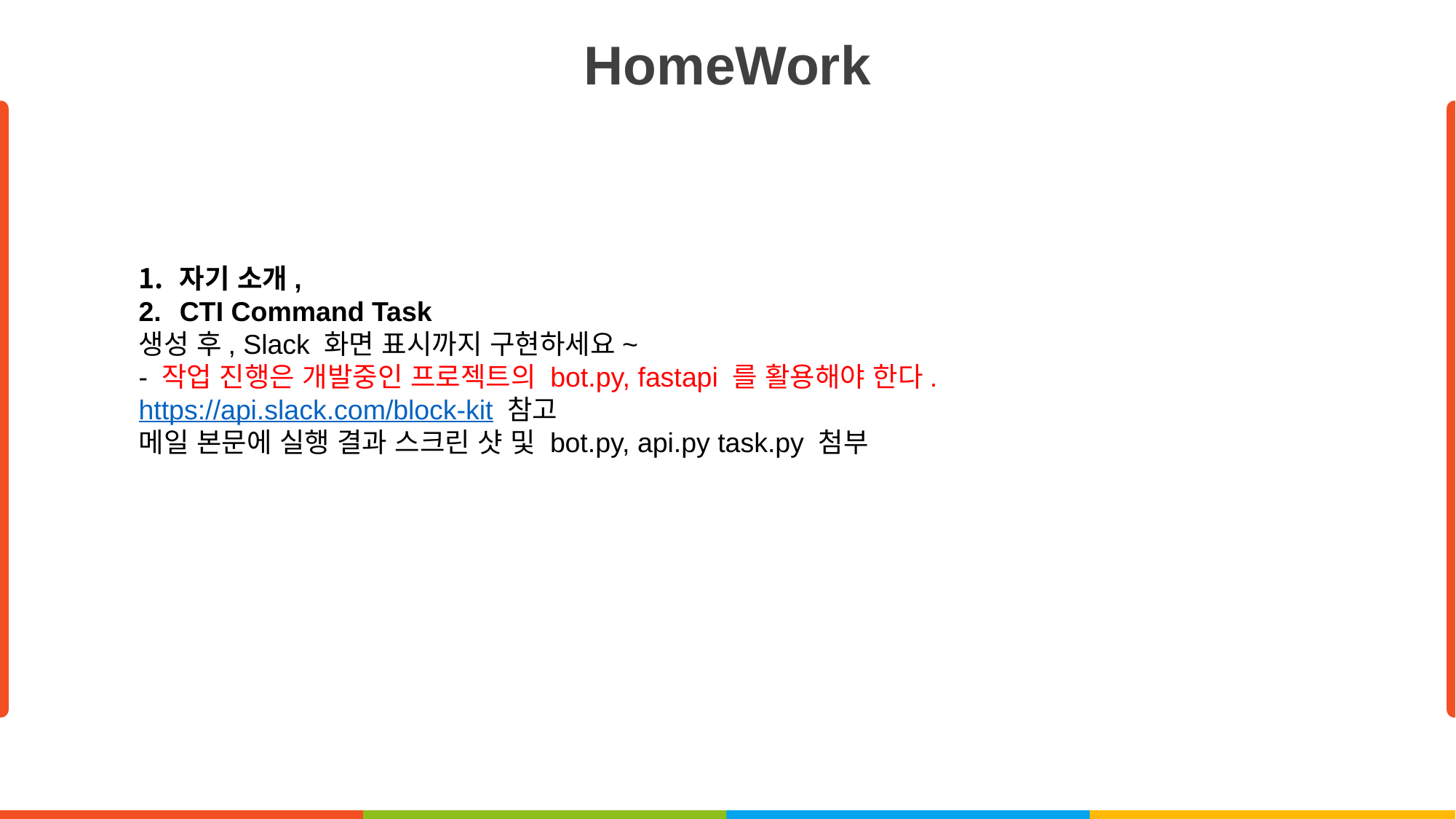

HomeWork

자기 소개,
CTI Command Task
생성 후, Slack 화면 표시까지 구현하세요~
- 작업 진행은 개발중인 프로젝트의 bot.py, fastapi 를 활용해야 한다.
https://api.slack.com/block-kit 참고
메일 본문에 실행 결과 스크린 샷 및 bot.py, api.py task.py 첨부